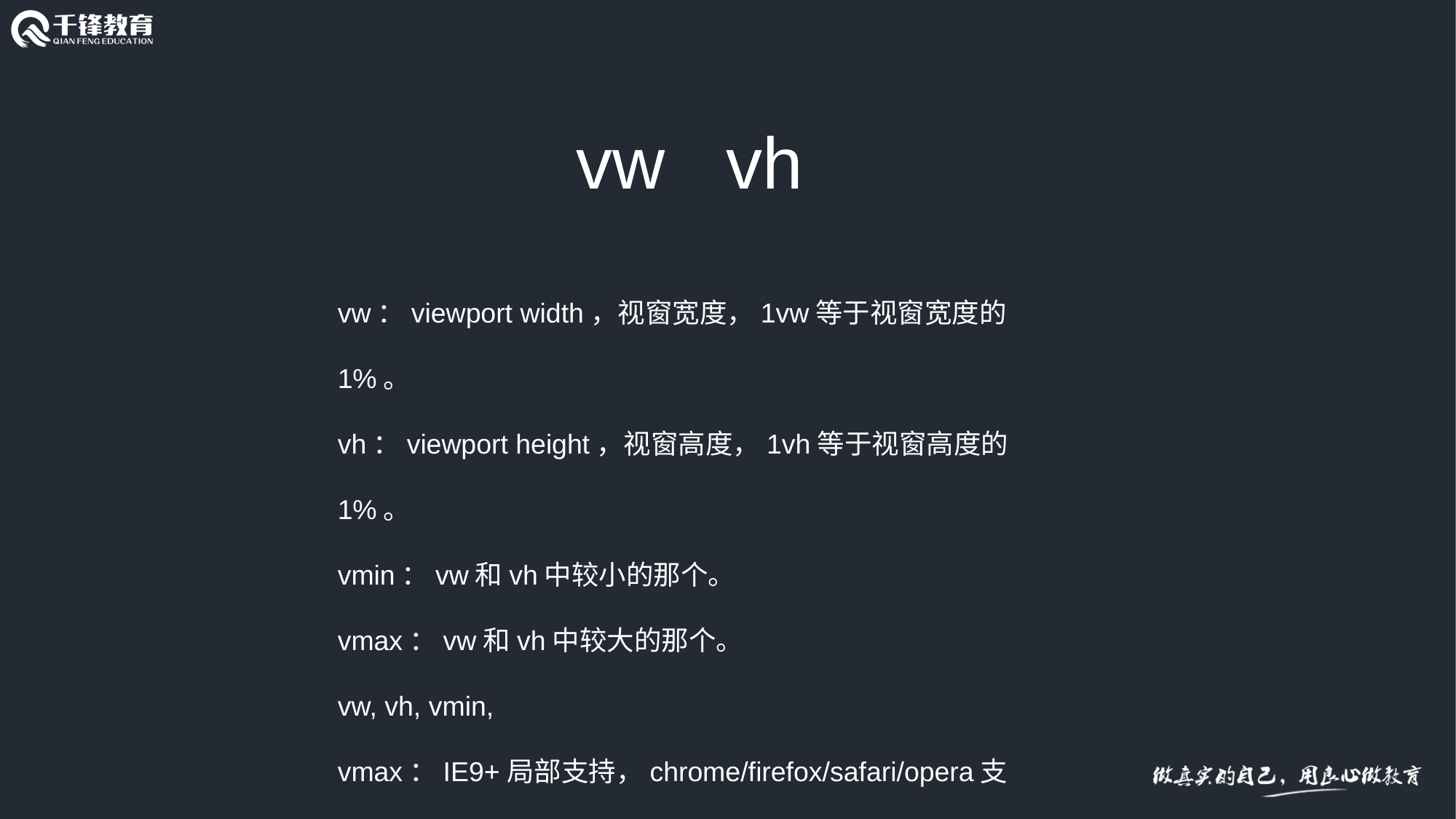

vw   vh
vw：viewport width，视窗宽度，1vw等于视窗宽度的1%。
vh：viewport height，视窗高度，1vh等于视窗高度的1%。
vmin：vw和vh中较小的那个。
vmax：vw和vh中较大的那个。
vw, vh, vmin, vmax：IE9+局部支持，chrome/firefox/safari/opera支持，iOS safari 8+支持，Android browser4.4+支持，chrome for android39支持